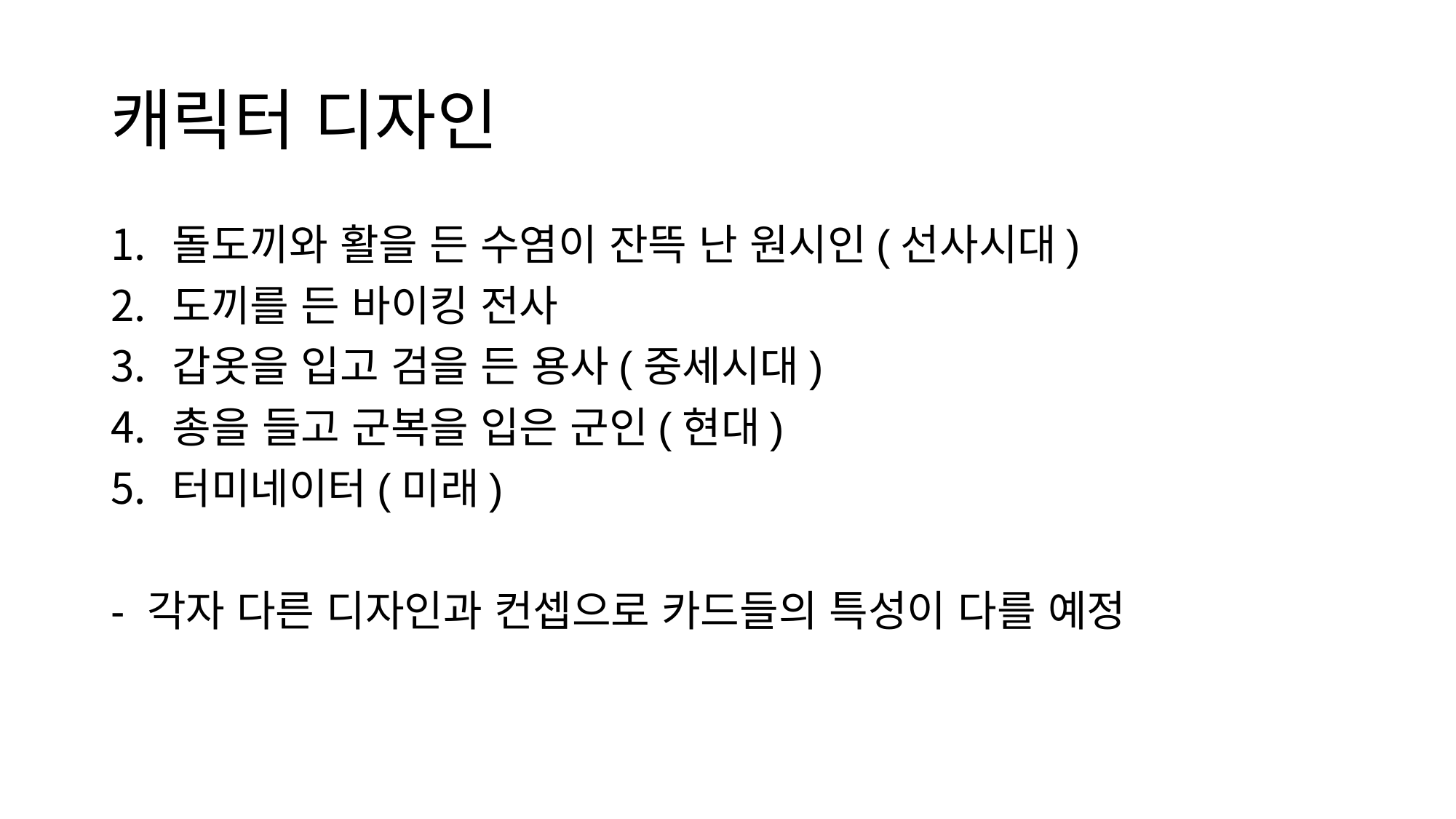

# 캐릭터 디자인
돌도끼와 활을 든 수염이 잔뜩 난 원시인(선사시대)
도끼를 든 바이킹 전사
갑옷을 입고 검을 든 용사(중세시대)
총을 들고 군복을 입은 군인(현대)
터미네이터(미래)

- 각자 다른 디자인과 컨셉으로 카드들의 특성이 다를 예정